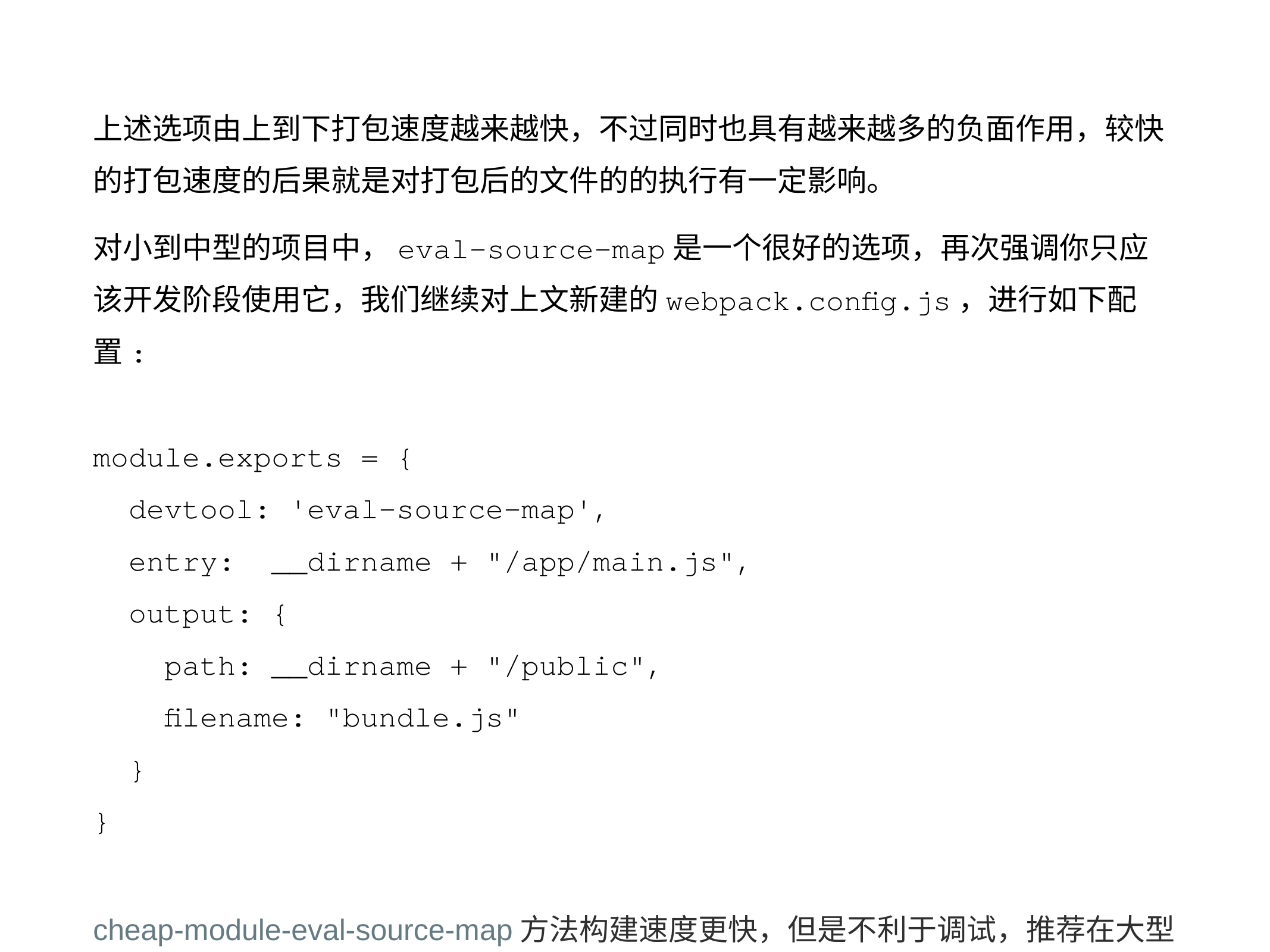

上述选项由上到下打包速度越来越快，不过同时也具有越来越多的负面作用，较快的打包速度的后果就是对打包后的文件的的执行有一定影响。
对小到中型的项目中，eval-source-map是一个很好的选项，再次强调你只应该开发阶段使用它，我们继续对上文新建的webpack.config.js，进行如下配置:

module.exports = {
  devtool: 'eval-source-map',
  entry:  __dirname + "/app/main.js",
  output: {
    path: __dirname + "/public",
    filename: "bundle.js"
  }
}

cheap-module-eval-source-map方法构建速度更快，但是不利于调试，推荐在大型项目考虑时间成本时使用。